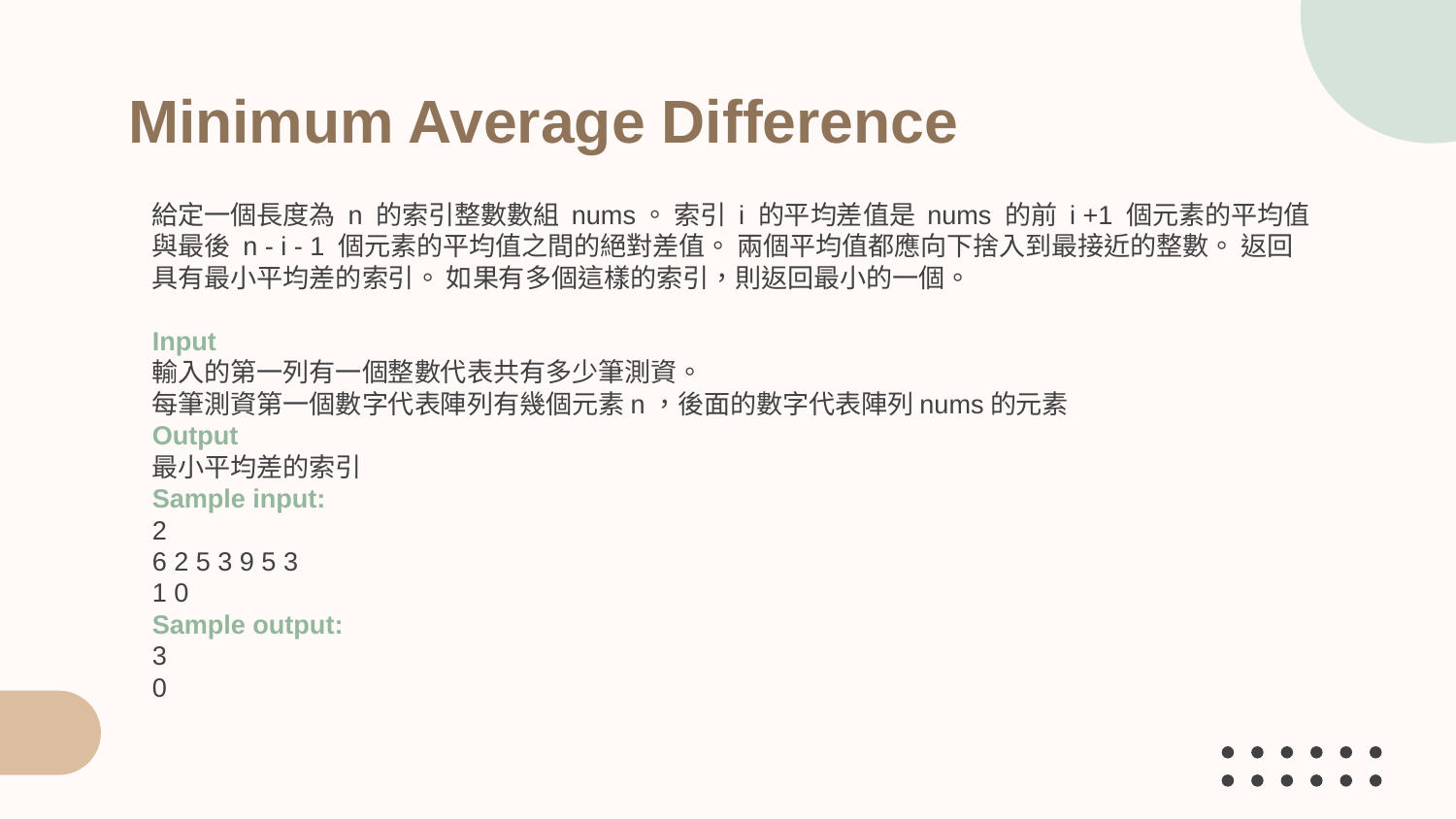

# Minimum Average Difference
給定一個長度為 n 的索引整數數組 nums。 索引 i 的平均差值是 nums 的前 i +1 個元素的平均值與最後 n - i - 1 個元素的平均值之間的絕對差值。 兩個平均值都應向下捨入到最接近的整數。 返回具有最小平均差的索引。 如果有多個這樣的索引，則返回最小的一個。

Input
輸入的第一列有一個整數代表共有多少筆測資。
每筆測資第一個數字代表陣列有幾個元素n，後面的數字代表陣列nums的元素
Output
最小平均差的索引
Sample input:
2
6 2 5 3 9 5 3
1 0
Sample output:
3
0